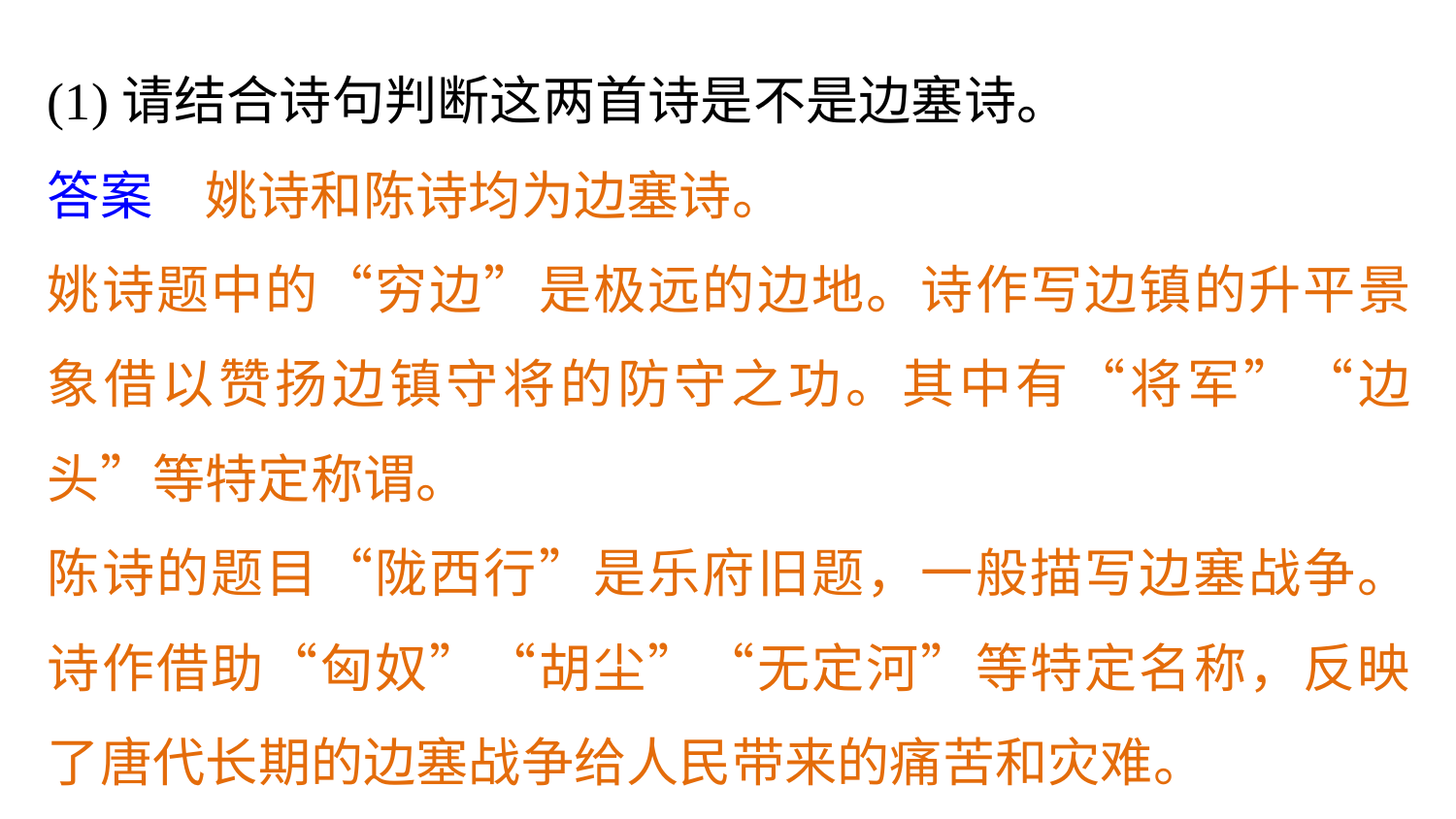

(1)请结合诗句判断这两首诗是不是边塞诗。
答案　姚诗和陈诗均为边塞诗。
姚诗题中的“穷边”是极远的边地。诗作写边镇的升平景象借以赞扬边镇守将的防守之功。其中有“将军”“边头”等特定称谓。
陈诗的题目“陇西行”是乐府旧题，一般描写边塞战争。诗作借助“匈奴”“胡尘”“无定河”等特定名称，反映了唐代长期的边塞战争给人民带来的痛苦和灾难。